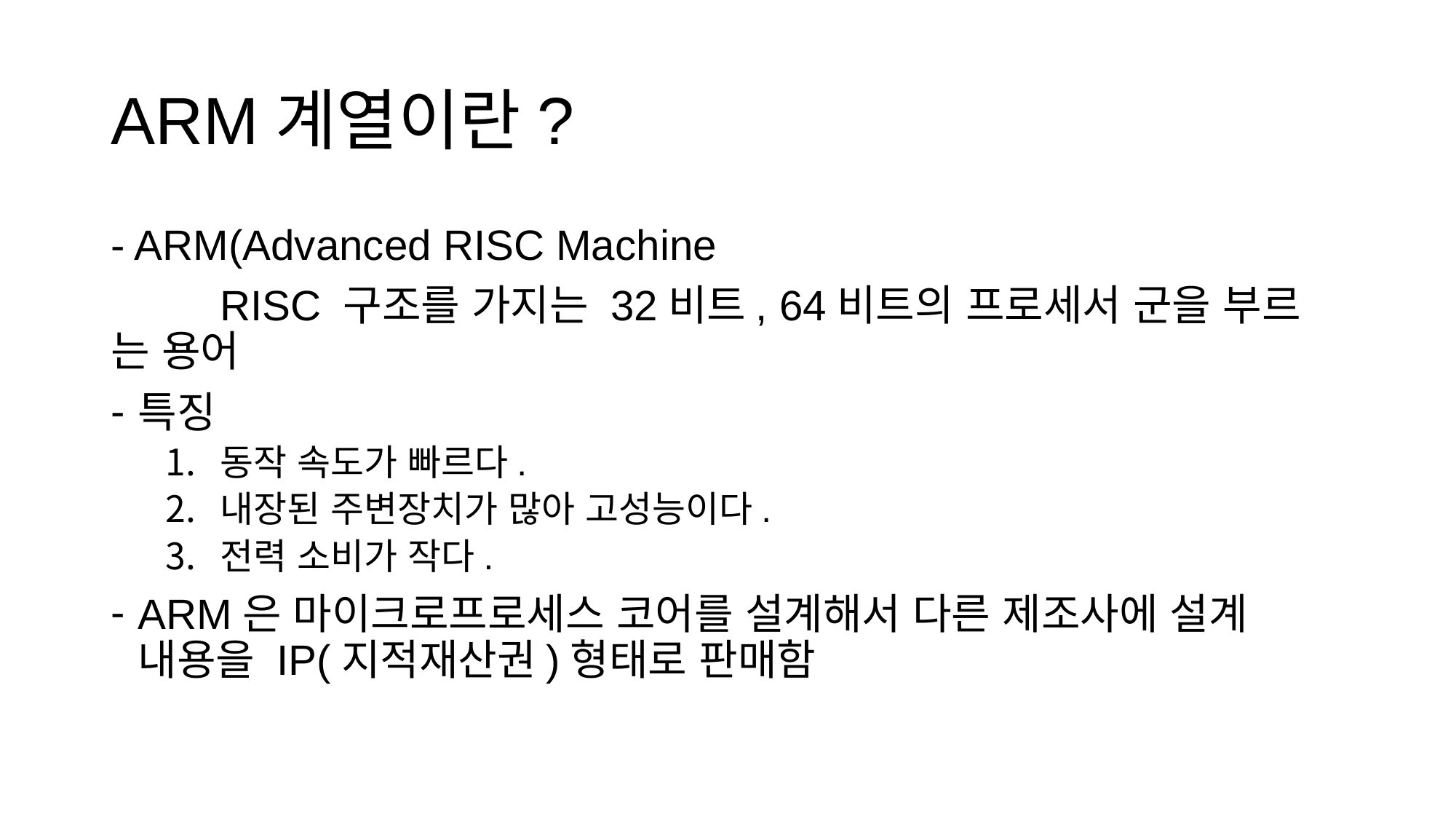

# ARM계열이란?
- ARM(Advanced RISC Machine
	RISC 구조를 가지는 32비트, 64비트의 프로세서 군을 부르	는 용어
특징
동작 속도가 빠르다.
내장된 주변장치가 많아 고성능이다.
전력 소비가 작다.
ARM은 마이크로프로세스 코어를 설계해서 다른 제조사에 설계 내용을 IP(지적재산권)형태로 판매함